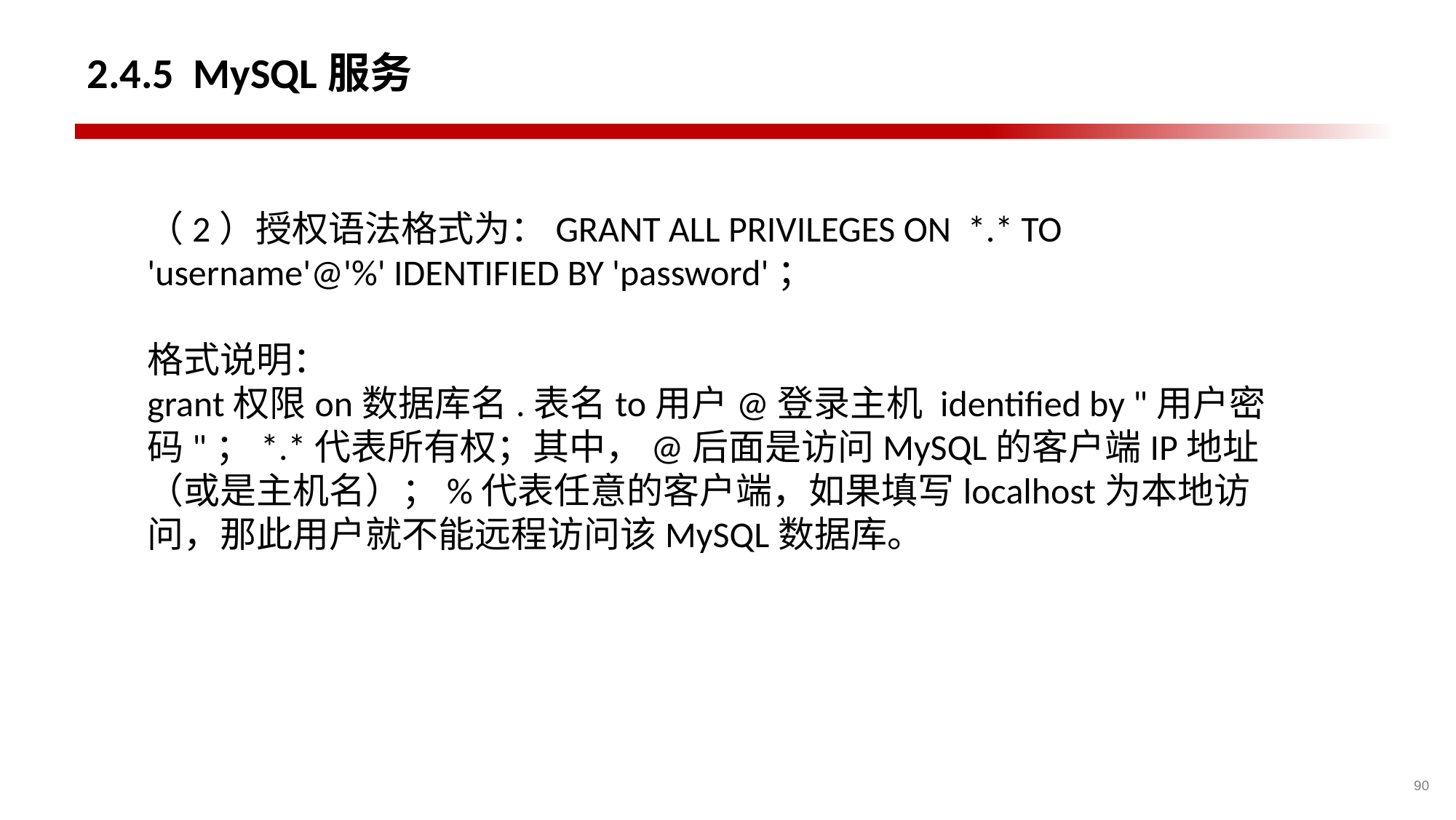

2.4.5  MySQL服务

（2）授权语法格式为：GRANT ALL PRIVILEGES ON  *.* TO 'username'@'%' IDENTIFIED BY 'password'；

格式说明：
grant权限on数据库名.表名to用户@登录主机 identified by "用户密码"；*.*代表所有权；其中，@后面是访问MySQL的客户端IP地址（或是主机名）；%代表任意的客户端，如果填写localhost为本地访问，那此用户就不能远程访问该MySQL数据库。

90